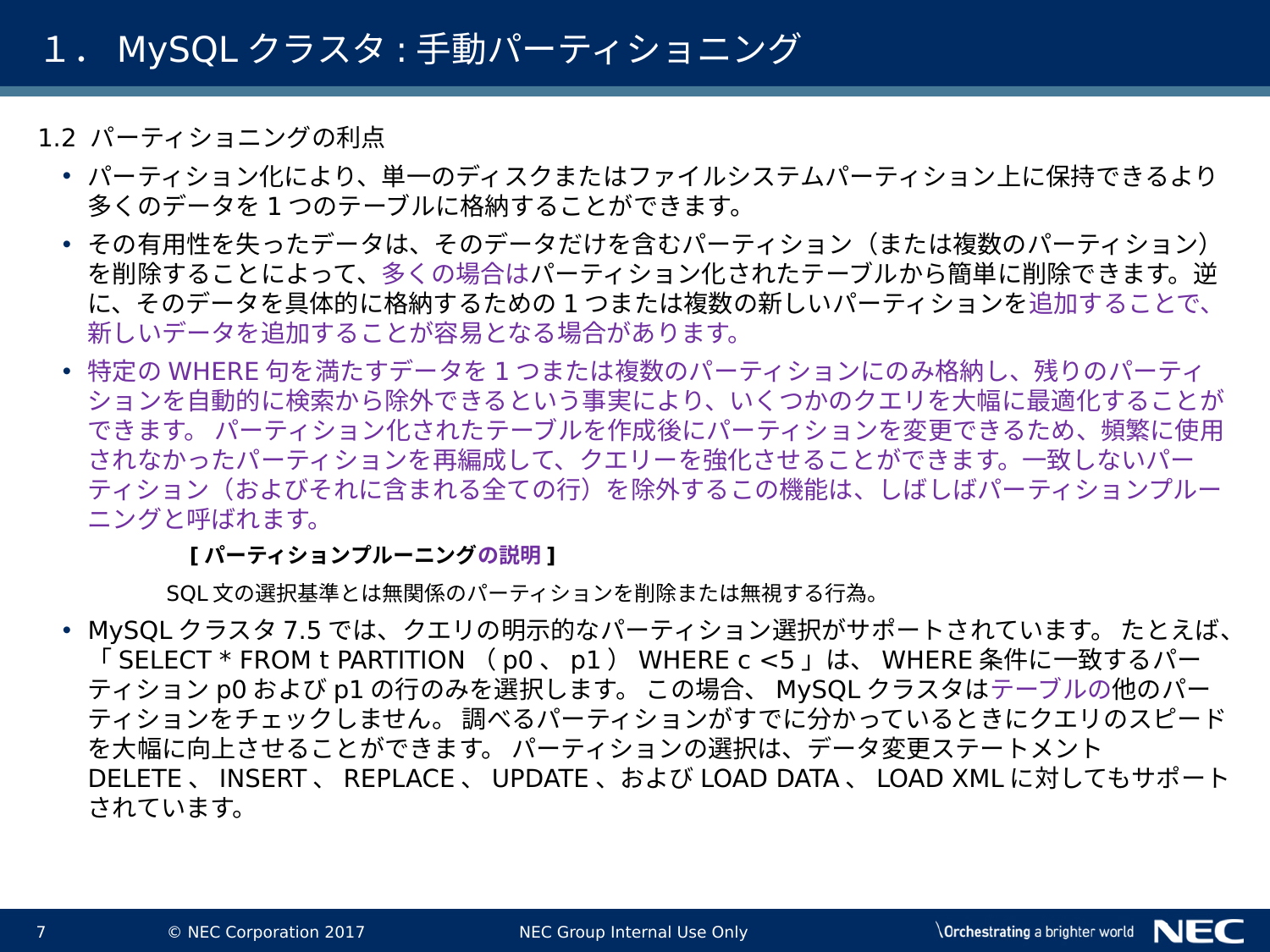

# １．MySQLクラスタ:手動パーティショニング
1.2 パーティショニングの利点
パーティション化により、単一のディスクまたはファイルシステムパーティション上に保持できるより多くのデータを1つのテーブルに格納することができます。
その有用性を失ったデータは、そのデータだけを含むパーティション（または複数のパーティション）を削除することによって、多くの場合はパーティション化されたテーブルから簡単に削除できます。逆に、そのデータを具体的に格納するための1つまたは複数の新しいパーティションを追加することで、新しいデータを追加することが容易となる場合があります。
特定のWHERE句を満たすデータを1つまたは複数のパーティションにのみ格納し、残りのパーティションを自動的に検索から除外できるという事実により、いくつかのクエリを大幅に最適化することができます。 パーティション化されたテーブルを作成後にパーティションを変更できるため、頻繁に使用されなかったパーティションを再編成して、クエリーを強化させることができます。一致しないパーティション（およびそれに含まれる全ての行）を除外するこの機能は、しばしばパーティションプルーニングと呼ばれます。
	[パーティションプルーニングの説明]
              SQL文の選択基準とは無関係のパーティションを削除または無視する行為。
MySQLクラスタ7.5では、クエリの明示的なパーティション選択がサポートされています。 たとえば、「SELECT * FROM t PARTITION（p0、p1）WHERE c <5」は、WHERE条件に一致するパーティションp0およびp1の行のみを選択します。 この場合、MySQLクラスタはテーブルの他のパーティションをチェックしません。 調べるパーティションがすでに分かっているときにクエリのスピードを大幅に向上させることができます。 パーティションの選択は、データ変更ステートメントDELETE、INSERT、REPLACE、UPDATE、およびLOAD DATA、LOAD XMLに対してもサポートされています。